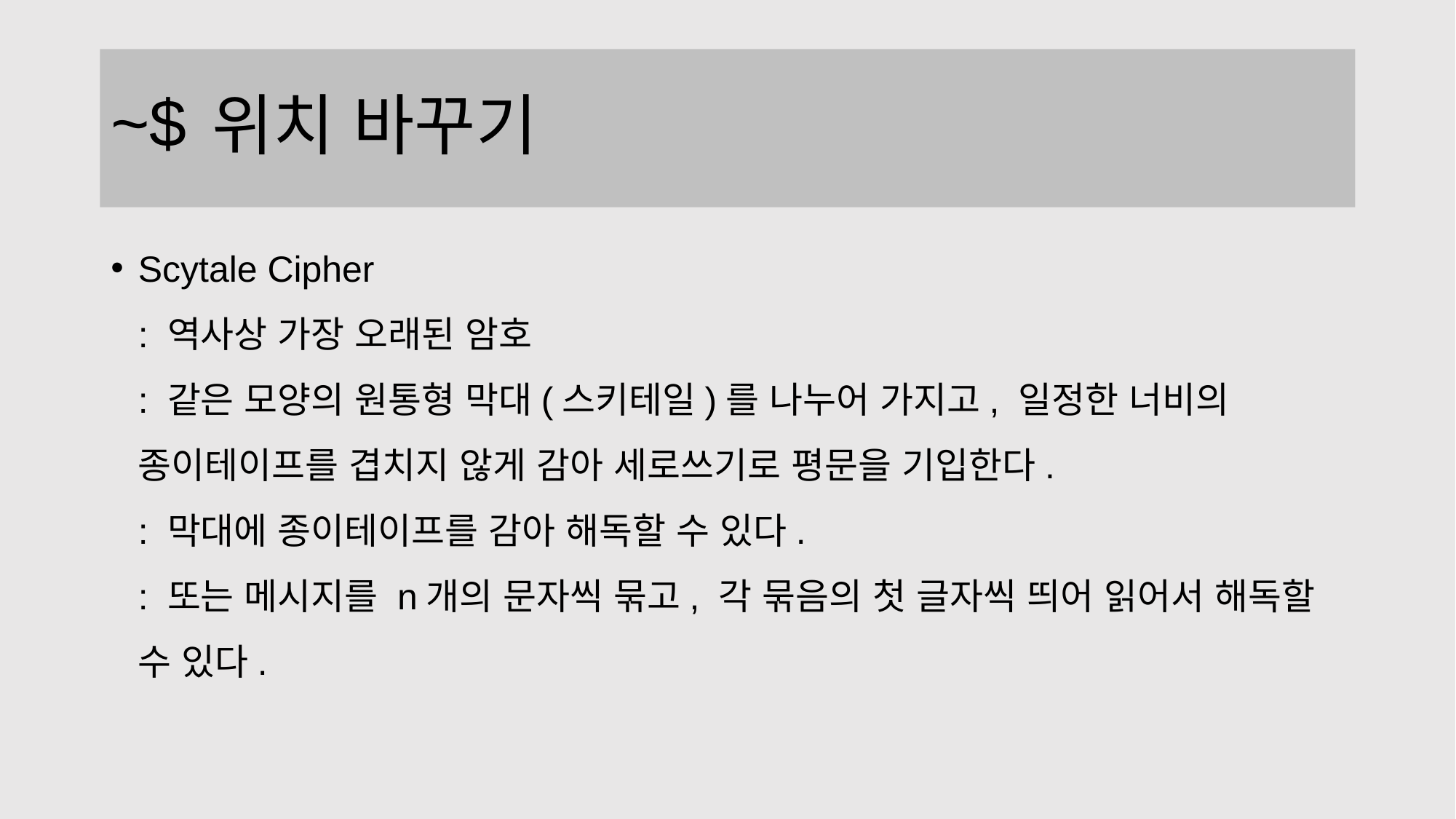

# 위치 바꾸기
Scytale Cipher
: 역사상 가장 오래된 암호
: 같은 모양의 원통형 막대(스키테일)를 나누어 가지고, 일정한 너비의 종이테이프를 겹치지 않게 감아 세로쓰기로 평문을 기입한다.
: 막대에 종이테이프를 감아 해독할 수 있다.
: 또는 메시지를 n개의 문자씩 묶고, 각 묶음의 첫 글자씩 띄어 읽어서 해독할 수 있다.